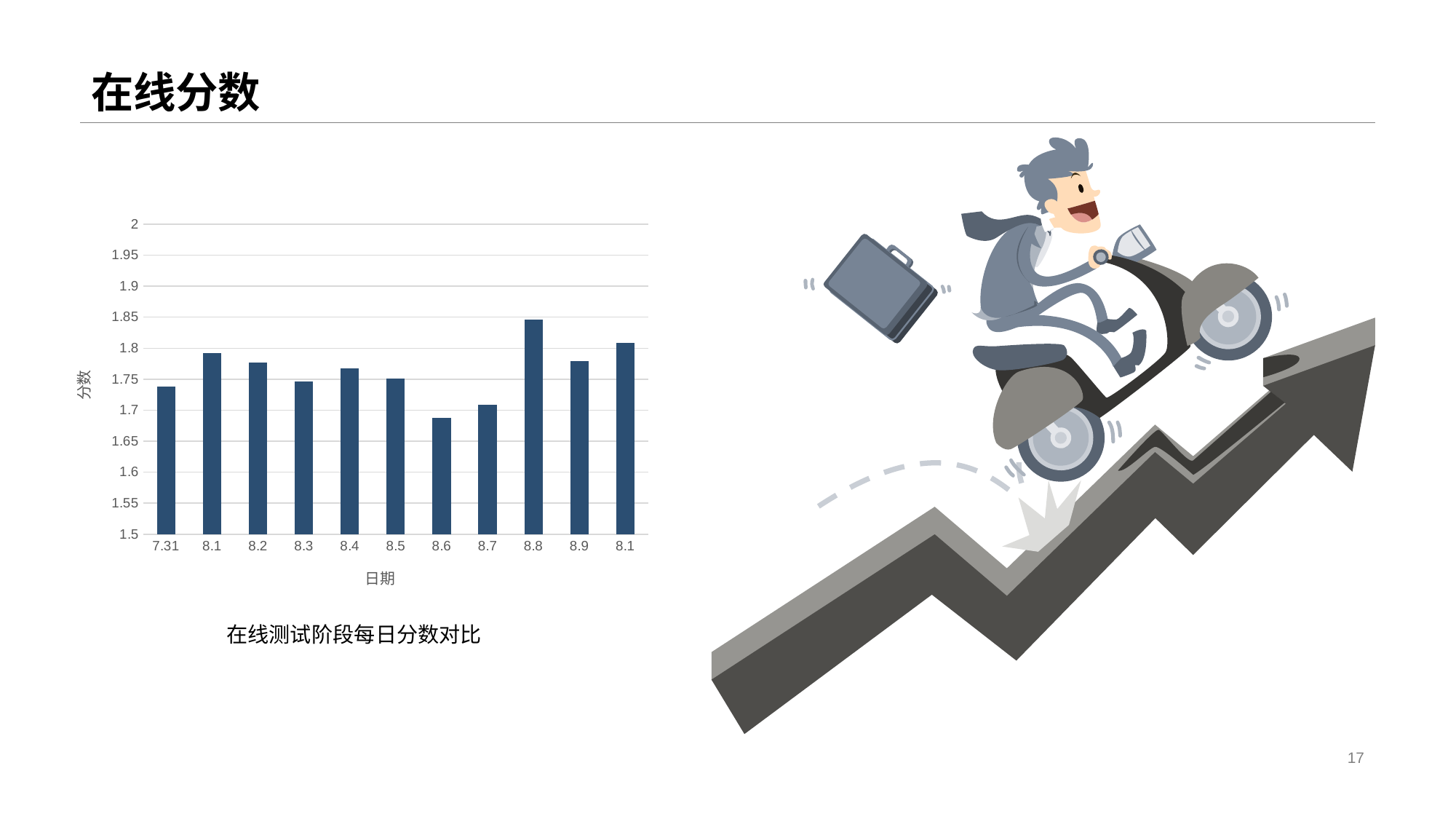

# 在线分数

### Chart

| Category | 在线分数 |
|---|---|
| 7.31 | 1.738 |
| 8.1 | 1.792 |
| 8.1999999999999993 | 1.777 |
| 8.3000000000000007 | 1.746 |
| 8.4 | 1.768 |
| 8.5 | 1.751 |
| 8.6 | 1.688 |
| 8.6999999999999993 | 1.709 |
| 8.8000000000000007 | 1.846 |
| 8.9 | 1.779 |
| 8.1 | 1.809 |
在线测试阶段每日分数对比
17